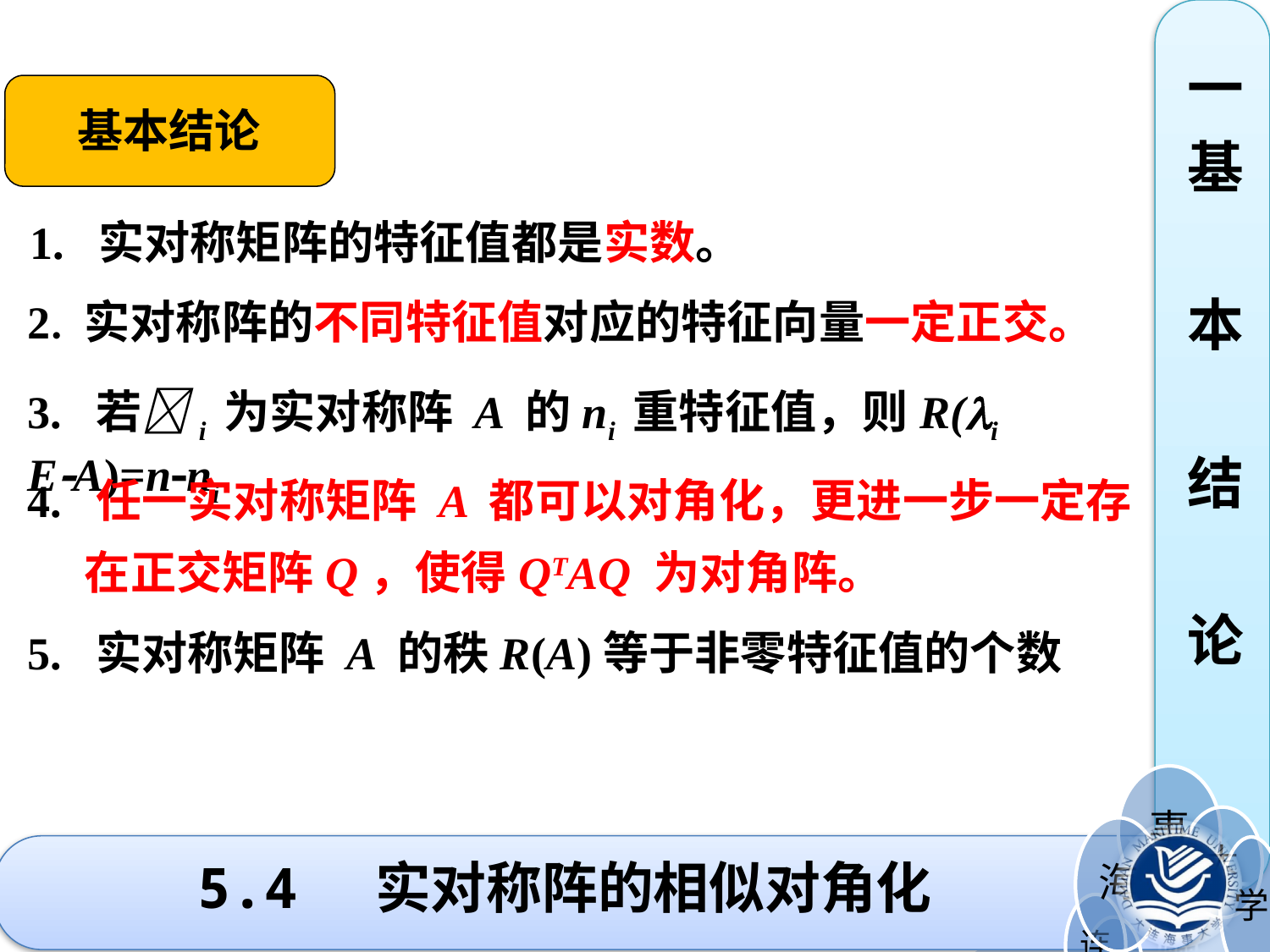

一
基

本

结

论

基本结论
1.  实对称矩阵的特征值都是实数。
2. 实对称阵的不同特征值对应的特征向量一定正交。
3.  若λi 为实对称阵 A 的ni 重特征值，则R(λi E−A)=n−ni
4.  任一实对称矩阵 A 都可以对角化，更进一步一定存
在正交矩阵Q，使得QTAQ 为对角阵。
5.  实对称矩阵 A 的秩R(A)等于非零特征值的个数
5.4  实对称阵的相似对角化